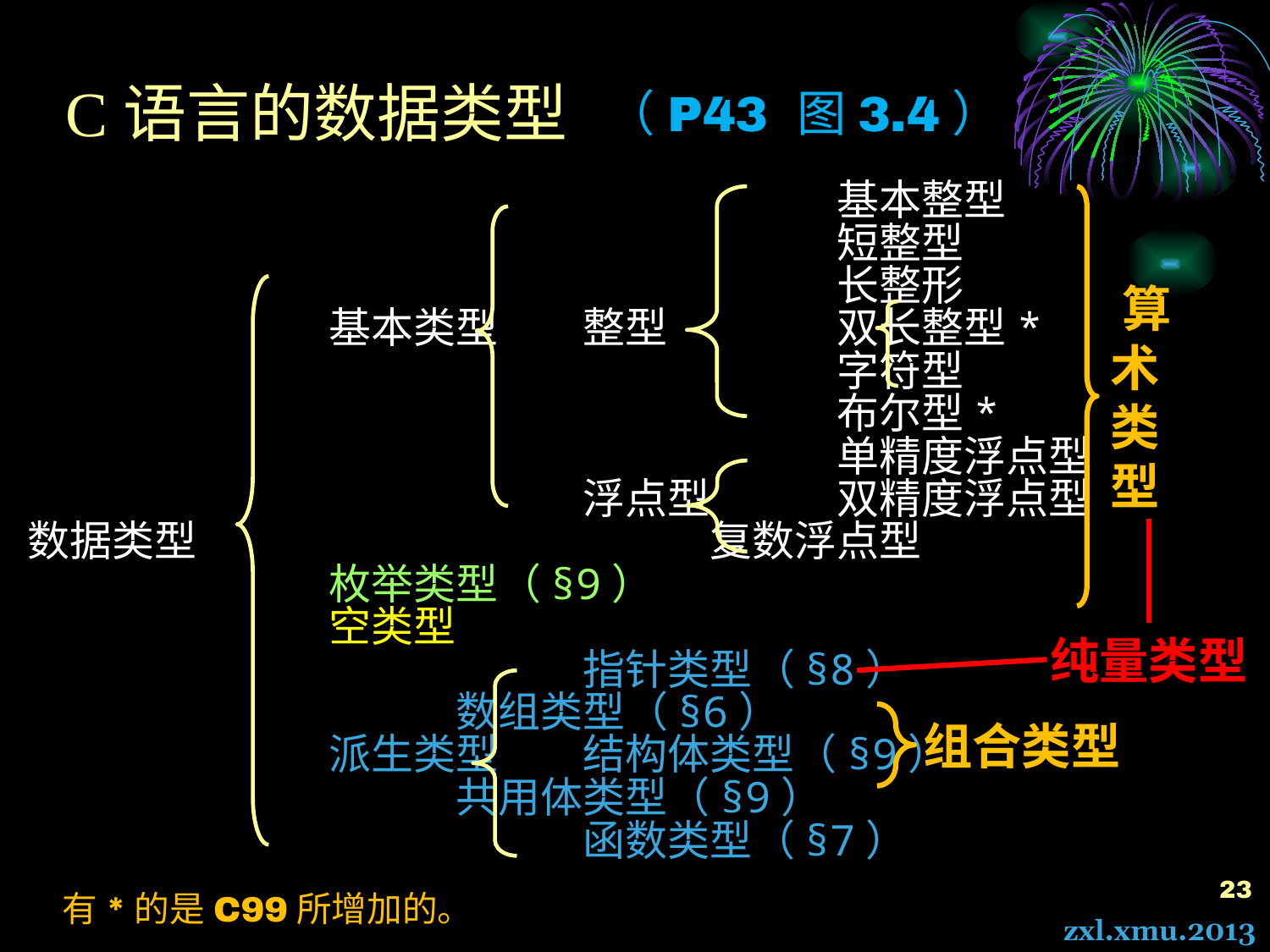

# C语言的数据类型
（P43 图3.4）
				    	    		基本整型
						   	短整型
							长整形
			基本类型	整型		双长整型*
							字符型
							布尔型*
							单精度浮点型
					浮点型	双精度浮点型
数据类型					复数浮点型
			枚举类型（§9）
			空类型
					指针类型（§8）
　　　　		     	数组类型（§6）
			派生类型　	结构体类型（§9）
　　　　　　　　　　	共用体类型（§9）
					函数类型（§7）

   算
   术
   类
   型

纯量类型

   组合类型
23
有*的是C99所增加的。